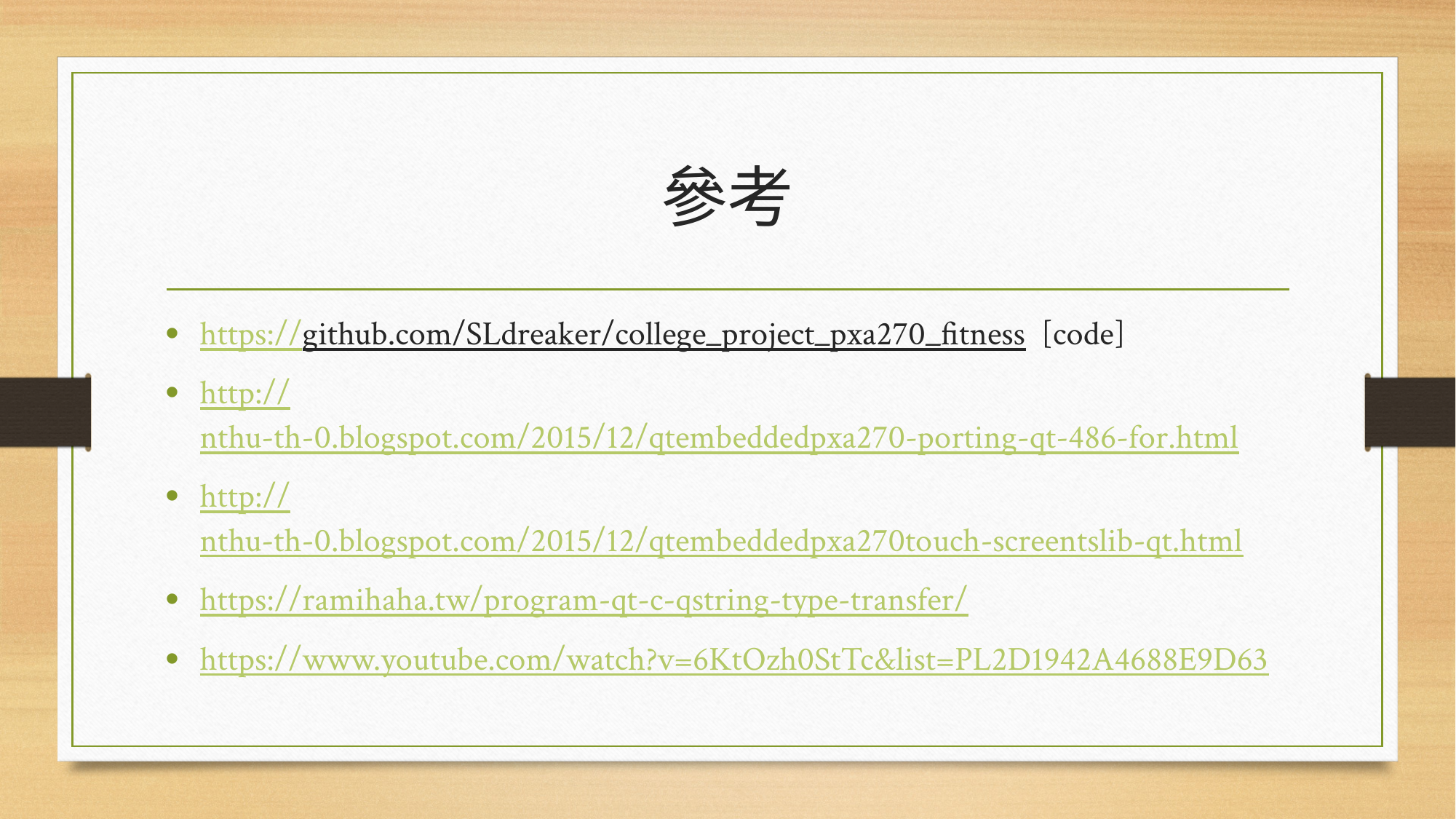

# 參考
https://github.com/SLdreaker/college_project_pxa270_fitness  [code]
http://nthu-th-0.blogspot.com/2015/12/qtembeddedpxa270-porting-qt-486-for.html
http://nthu-th-0.blogspot.com/2015/12/qtembeddedpxa270touch-screentslib-qt.html
https://ramihaha.tw/program-qt-c-qstring-type-transfer/
https://www.youtube.com/watch?v=6KtOzh0StTc&list=PL2D1942A4688E9D63